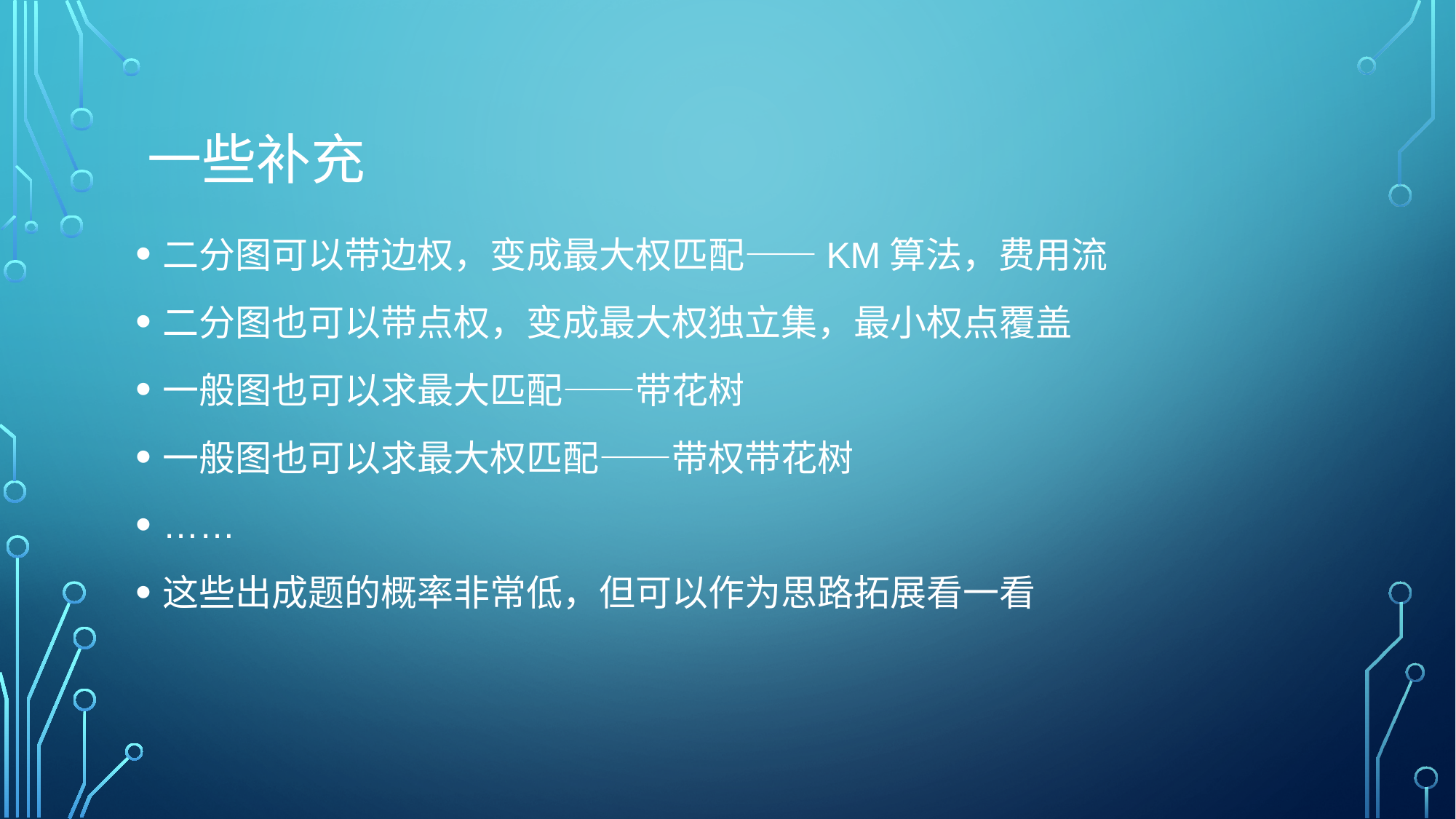

# 一些补充
二分图可以带边权，变成最大权匹配——KM算法，费用流
二分图也可以带点权，变成最大权独立集，最小权点覆盖
一般图也可以求最大匹配——带花树
一般图也可以求最大权匹配——带权带花树
……
这些出成题的概率非常低，但可以作为思路拓展看一看